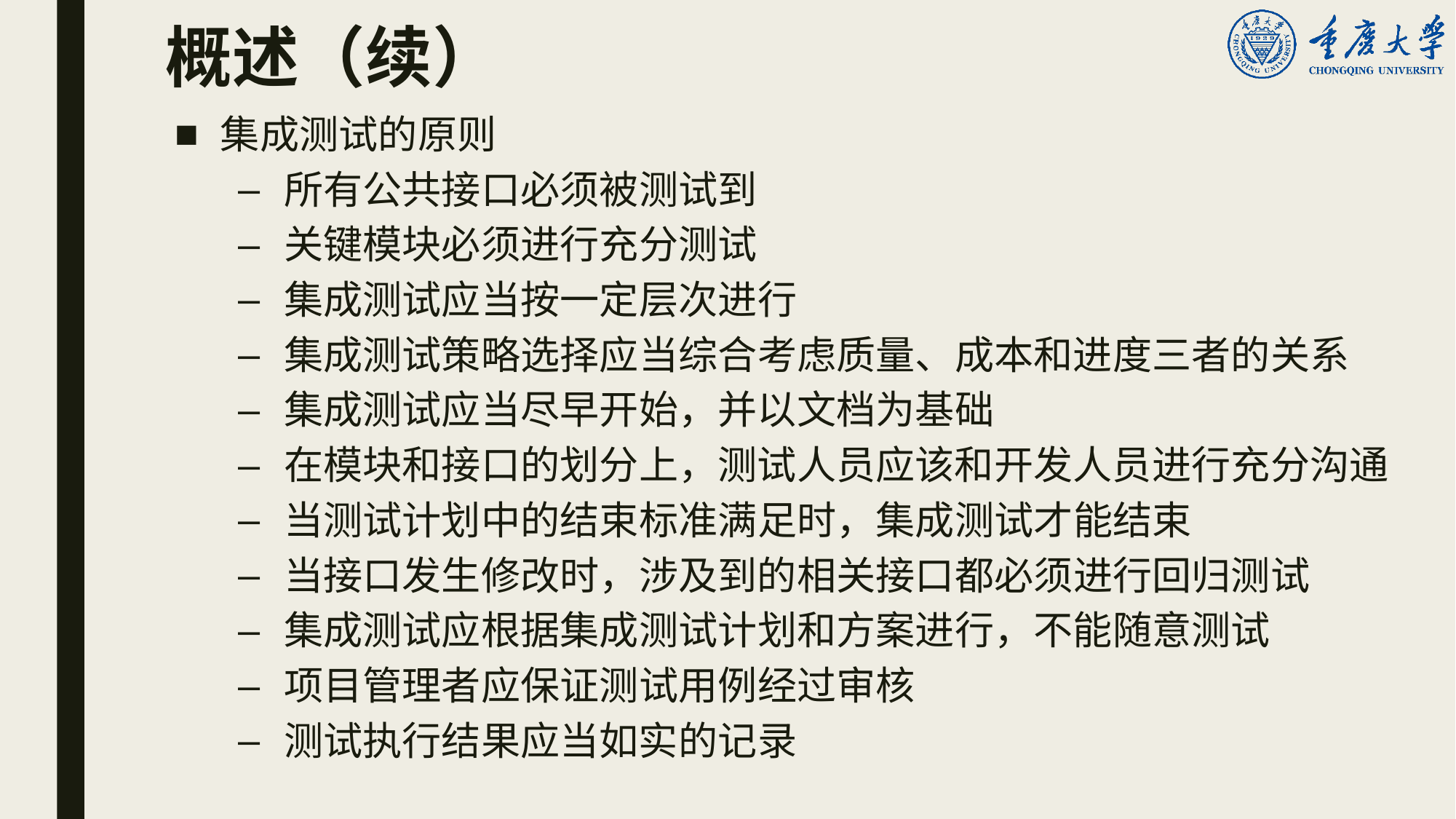

# 概述（续）
集成测试的原则
所有公共接口必须被测试到
关键模块必须进行充分测试
集成测试应当按一定层次进行
集成测试策略选择应当综合考虑质量、成本和进度三者的关系
集成测试应当尽早开始，并以文档为基础
在模块和接口的划分上，测试人员应该和开发人员进行充分沟通
当测试计划中的结束标准满足时，集成测试才能结束
当接口发生修改时，涉及到的相关接口都必须进行回归测试
集成测试应根据集成测试计划和方案进行，不能随意测试
项目管理者应保证测试用例经过审核
测试执行结果应当如实的记录